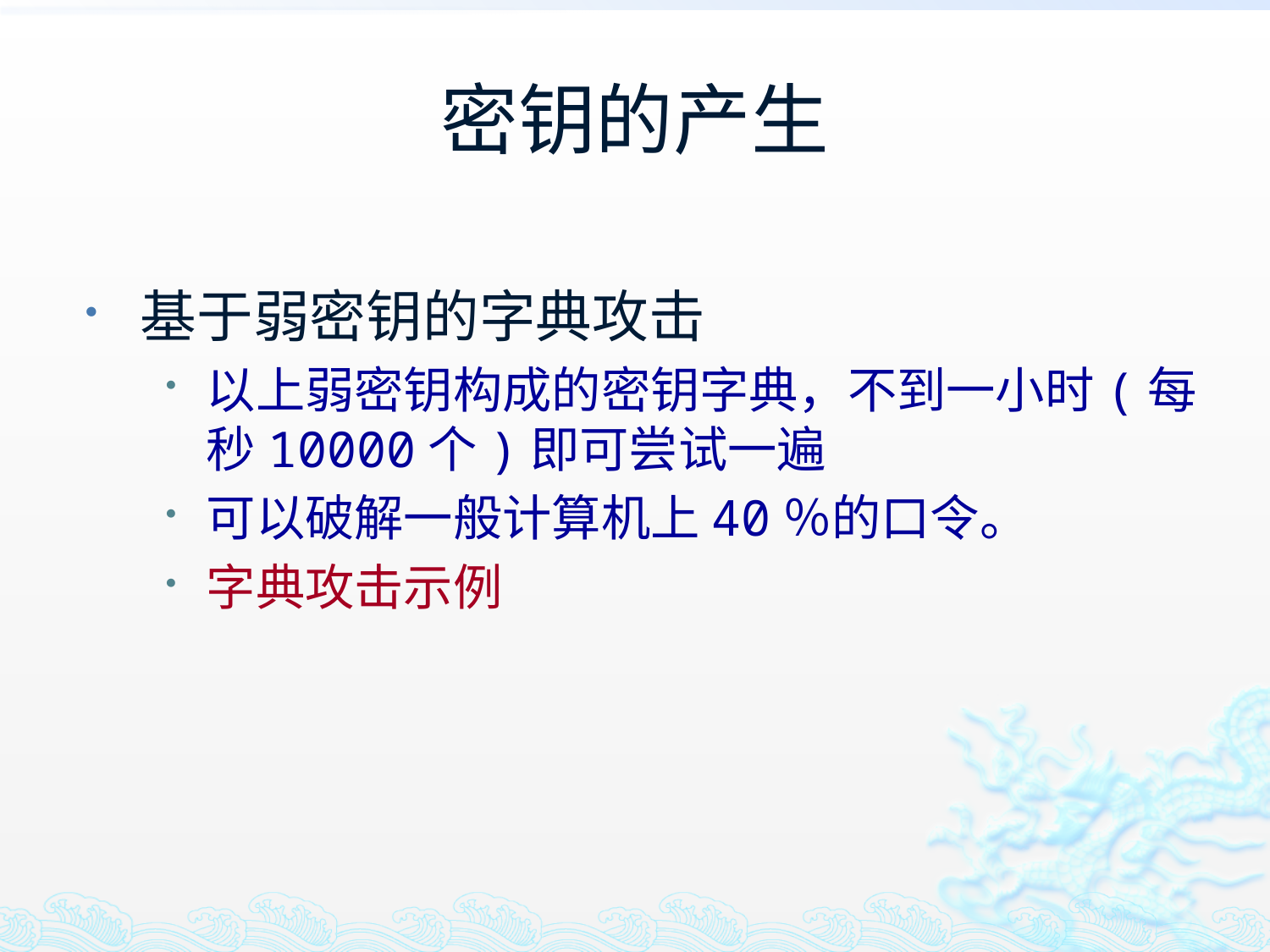

# 密钥的产生
基于弱密钥的字典攻击
以上弱密钥构成的密钥字典，不到一小时(每秒10000个)即可尝试一遍
可以破解一般计算机上40％的口令。
字典攻击示例